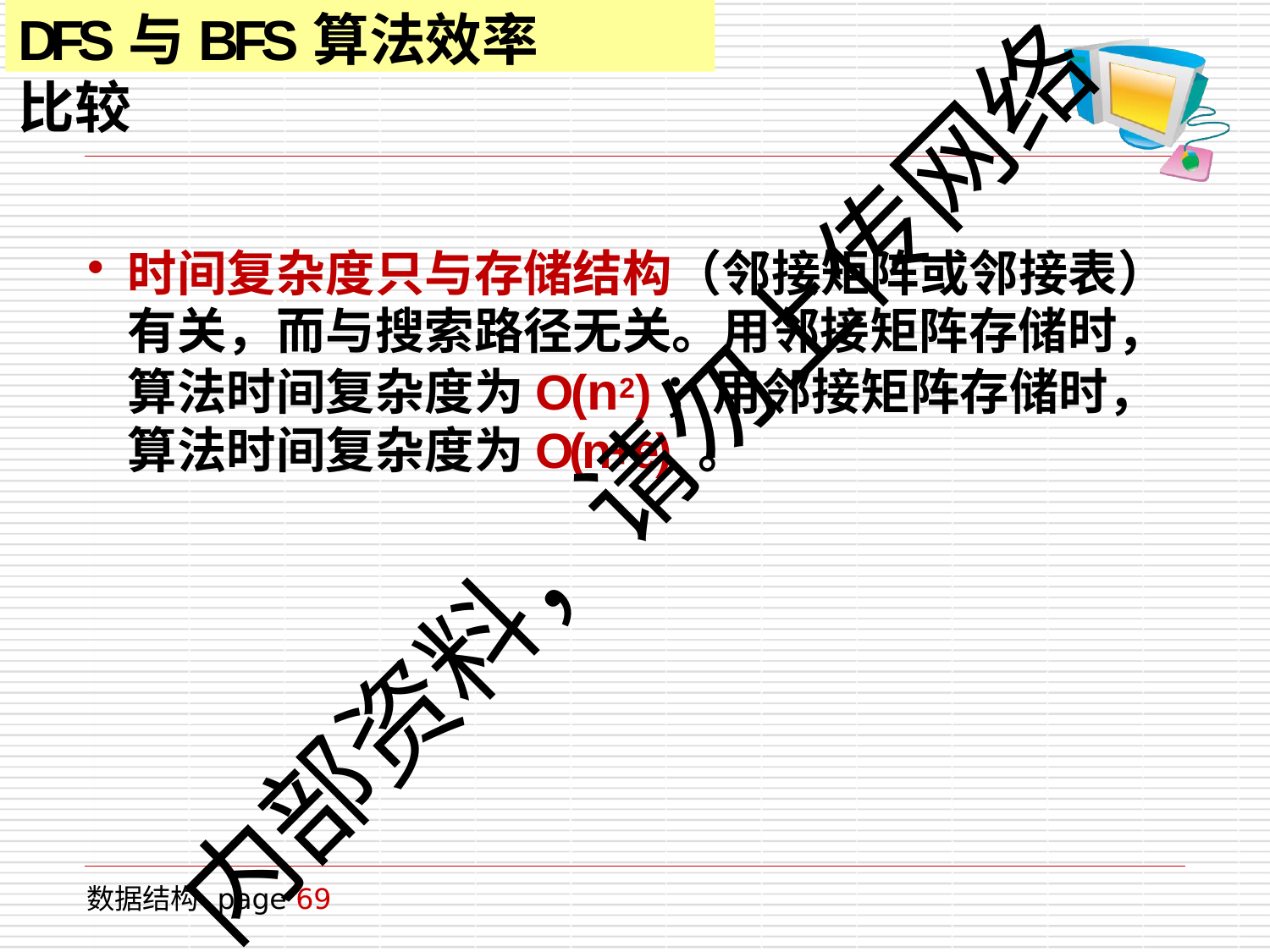

# DFS与BFS算法效率比较

时间复杂度只与存储结构（邻接矩阵或邻接表） 有关，而与搜索路径无关。用邻接矩阵存储时， 算法时间复杂度为O(n2)；用邻接矩阵存储时，  算法时间复杂度为O(n+e) 。
内部资料，请勿上传网络

数据结构 page 69